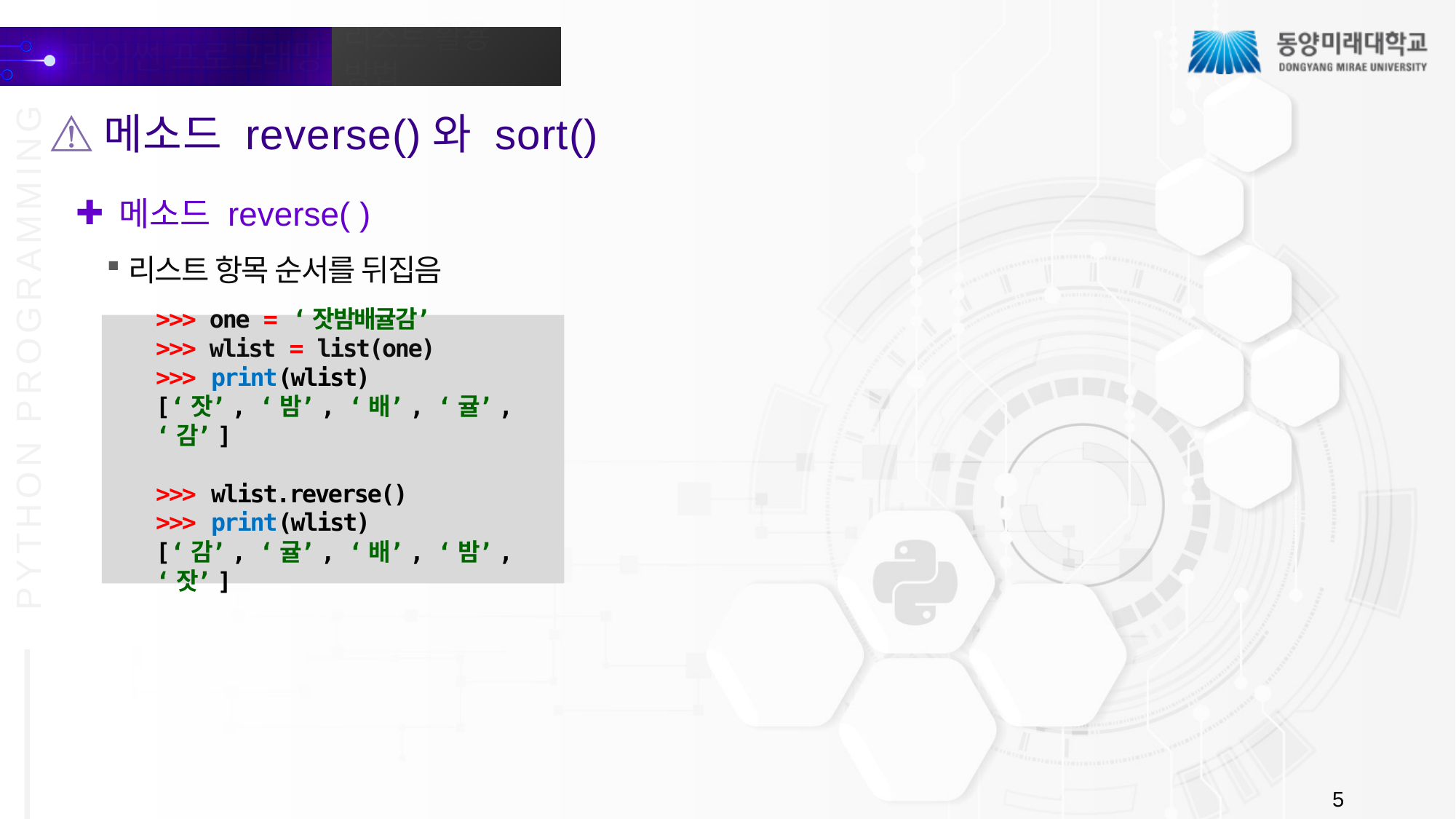

메소드 reverse()와 sort()
메소드 reverse( )
리스트 항목 순서를 뒤집음
>>> one = ‘잣밤배귤감’
>>> wlist = list(one)
>>> print(wlist)
[‘잣’, ‘밤’, ‘배’, ‘귤’, ‘감’]

>>> wlist.reverse()
>>> print(wlist)
[‘감’, ‘귤’, ‘배’, ‘밤’, ‘잣’]
5